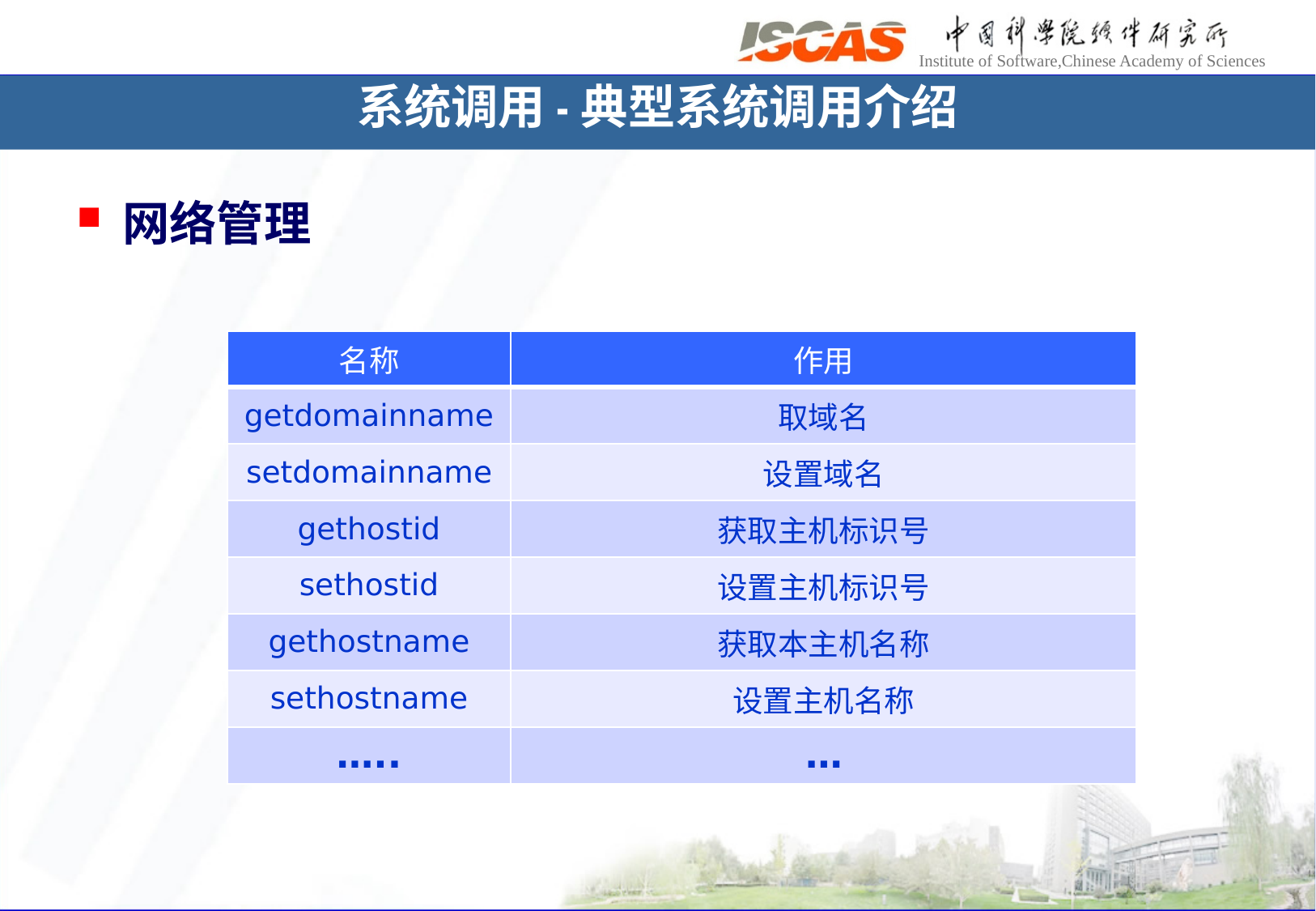

系统调用-典型系统调用介绍
网络管理
| 名称 | 作用 |
| --- | --- |
| getdomainname | 取域名 |
| setdomainname | 设置域名 |
| gethostid | 获取主机标识号 |
| sethostid | 设置主机标识号 |
| gethostname | 获取本主机名称 |
| sethostname | 设置主机名称 |
| ….. | … |